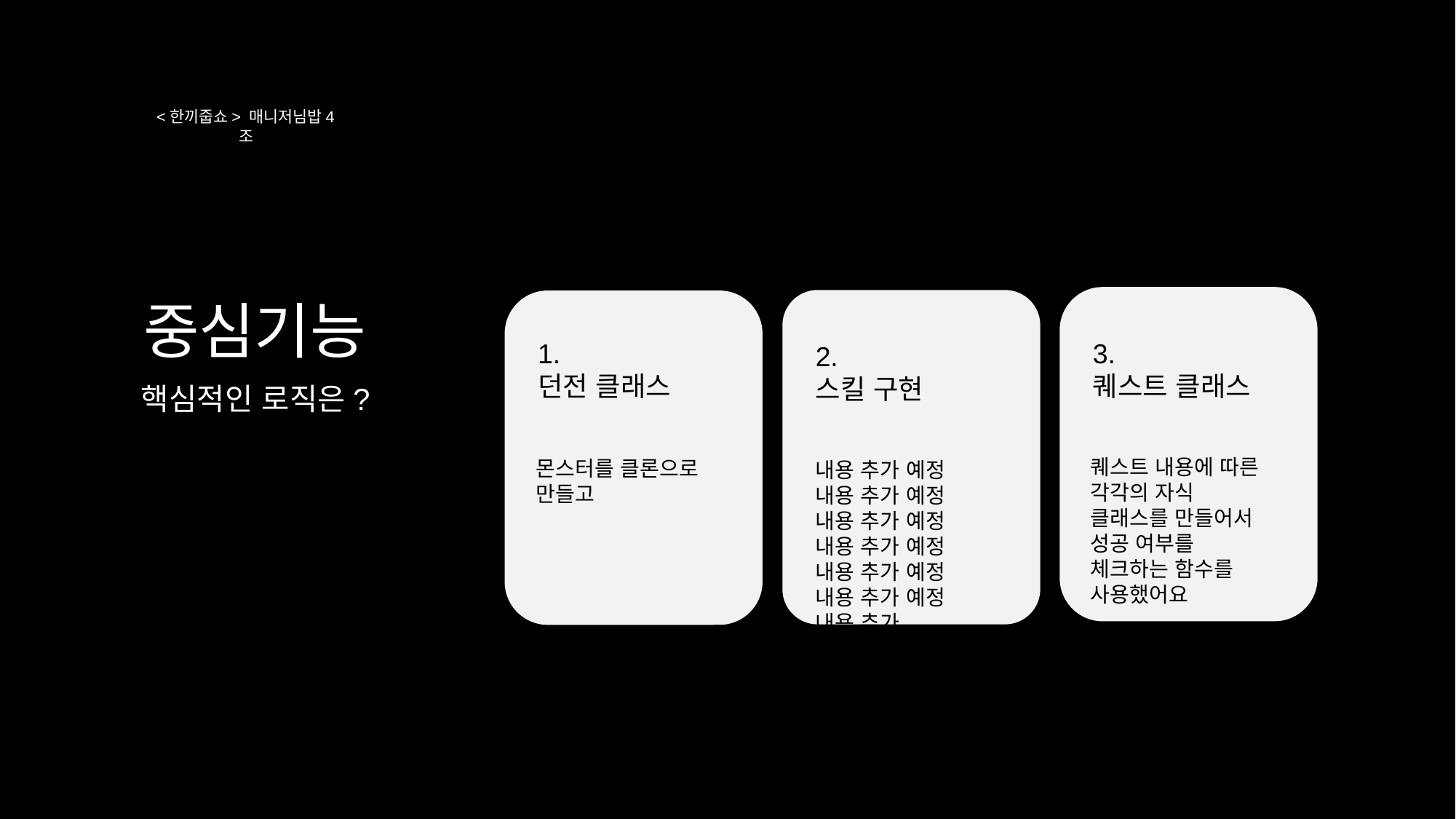

<한끼줍쇼> 매니저님밥4조
중심기능

3.
퀘스트 클래스
퀘스트 내용에 따른 각각의 자식 클래스를 만들어서 성공 여부를 체크하는 함수를 사용했어요

2.
스킬 구현
내용 추가 예정 내용 추가 예정 내용 추가 예정 내용 추가 예정
내용 추가 예정 내용 추가 예정 내용 추가

1.
던전 클래스
핵심적인 로직은?
몬스터를 클론으로
만들고